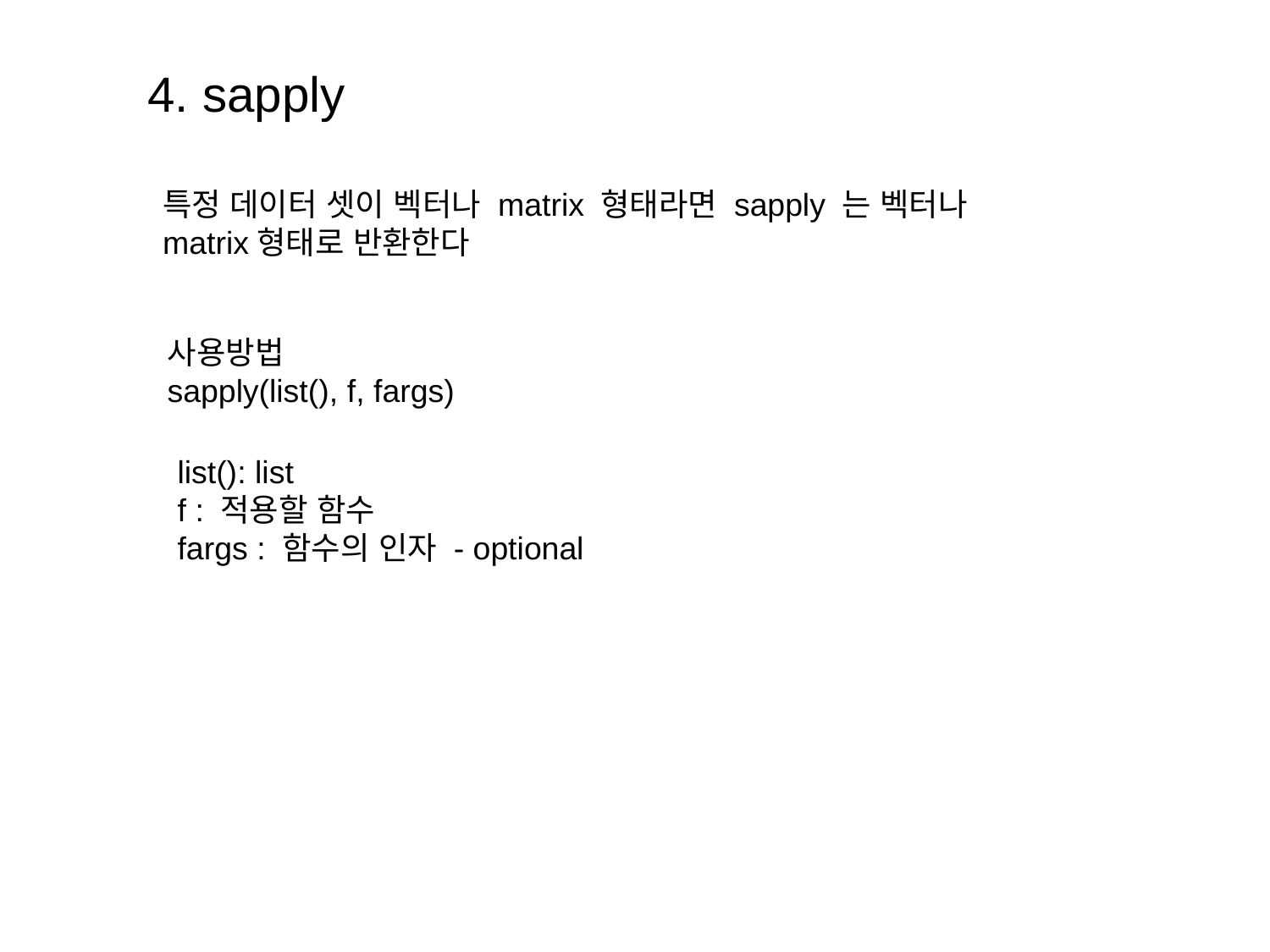

4. sapply
특정 데이터 셋이 벡터나 matrix 형태라면 sapply 는 벡터나 matrix형태로 반환한다
사용방법
sapply(list(), f, fargs)
list(): list
f : 적용할 함수
fargs : 함수의 인자 - optional